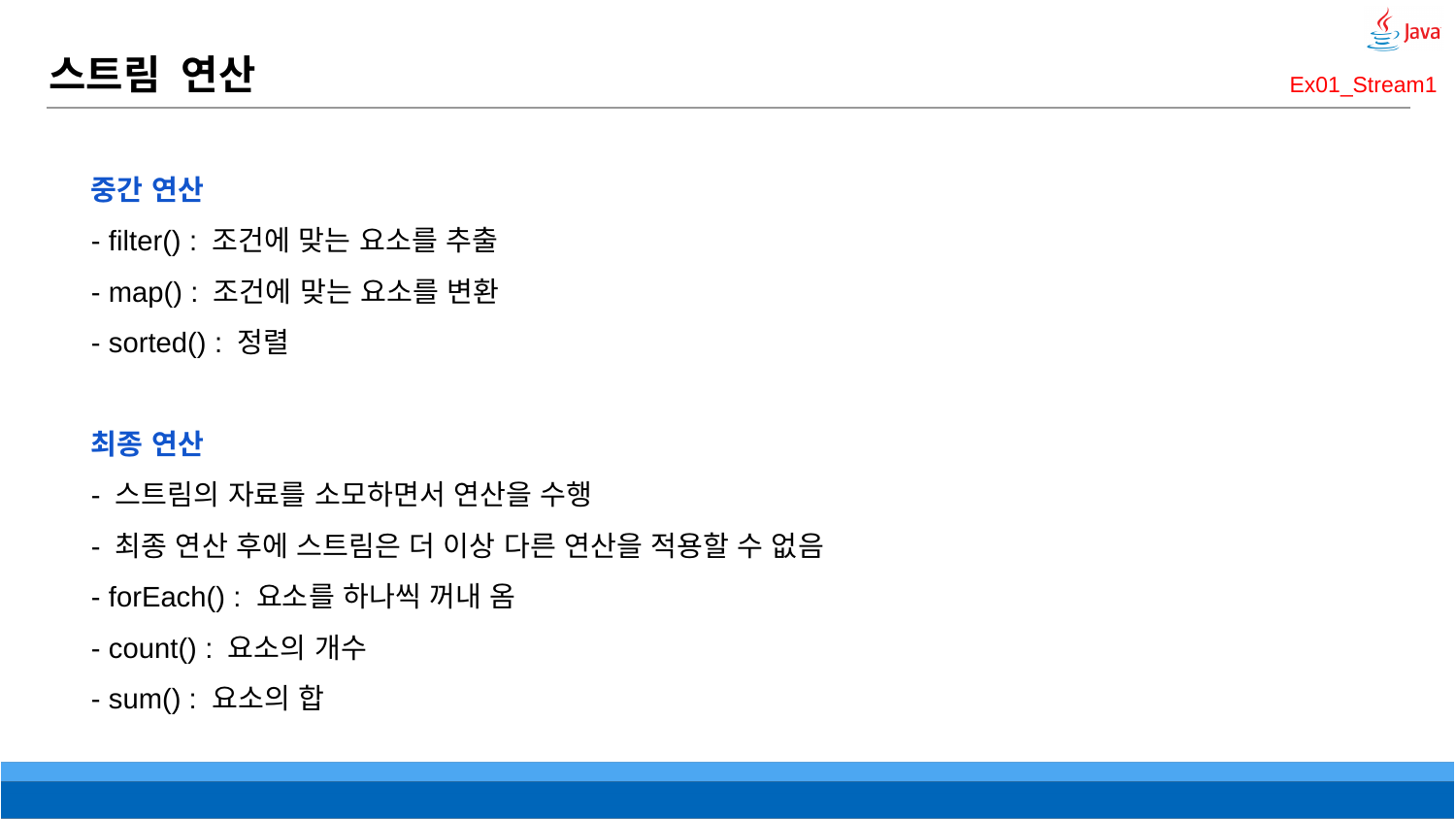

# 스트림 연산
Ex01_Stream1
중간 연산
- filter() : 조건에 맞는 요소를 추출
- map() : 조건에 맞는 요소를 변환
- sorted() : 정렬

최종 연산
- 스트림의 자료를 소모하면서 연산을 수행
- 최종 연산 후에 스트림은 더 이상 다른 연산을 적용할 수 없음
- forEach() : 요소를 하나씩 꺼내 옴
- count() : 요소의 개수
- sum() : 요소의 합